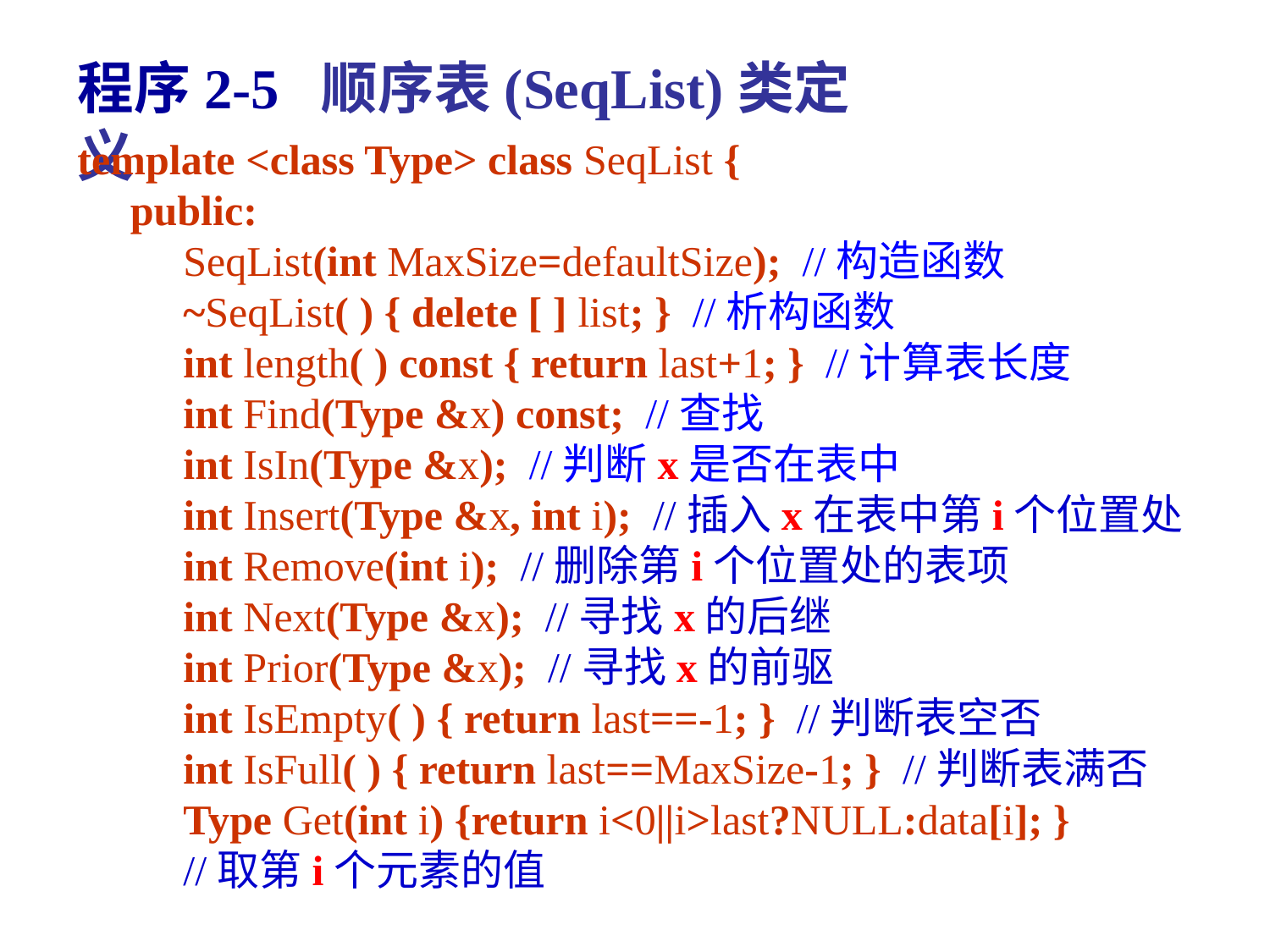

程序2-5  顺序表(SeqList)类定义
template <class Type> class SeqList {
     public:
          SeqList(int MaxSize=defaultSize);  //构造函数
          ~SeqList( ) { delete [ ] list; }  //析构函数
          int length( ) const { return last+1; }  //计算表长度
          int Find(Type &x) const;  //查找
          int IsIn(Type &x);  //判断x是否在表中
          int Insert(Type &x, int i);  //插入x在表中第i个位置处
          int Remove(int i);  //删除第i个位置处的表项
          int Next(Type &x);  //寻找x的后继
          int Prior(Type &x);  //寻找x的前驱
          int IsEmpty( ) { return last==-1; }  //判断表空否
          int IsFull( ) { return last==MaxSize-1; }  //判断表满否
          Type Get(int i) {return i<0||i>last?NULL:data[i]; }
          //取第i个元素的值
49